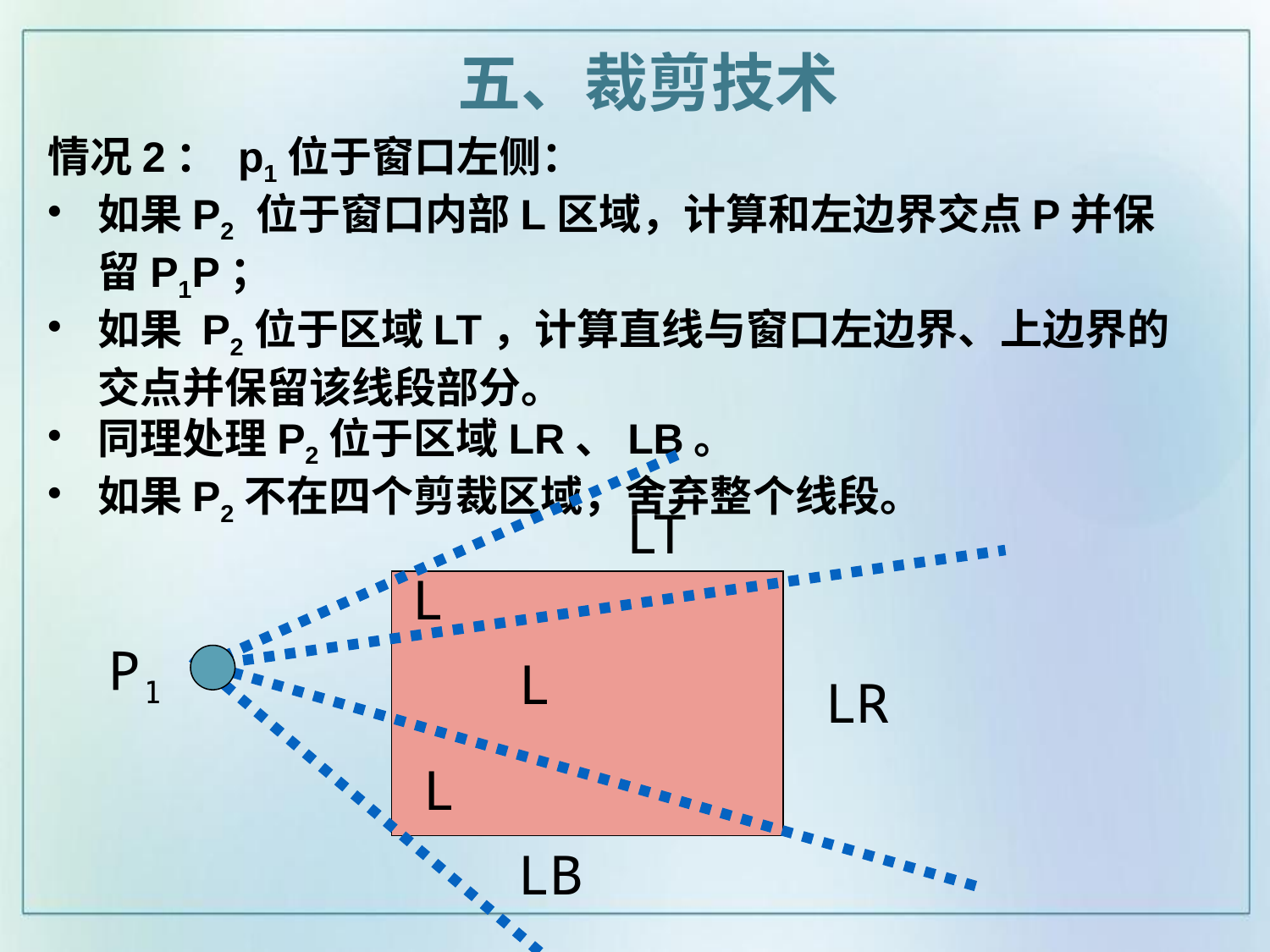

五、裁剪技术
情况2： p1位于窗口左侧：
如果P2 位于窗口内部L区域，计算和左边界交点P并保留P1P；
如果 P2位于区域LT，计算直线与窗口左边界、上边界的交点并保留该线段部分。
同理处理P2位于区域LR、LB。
如果P2不在四个剪裁区域，舍弃整个线段。

LT

L

P1

L

LR

L
LB